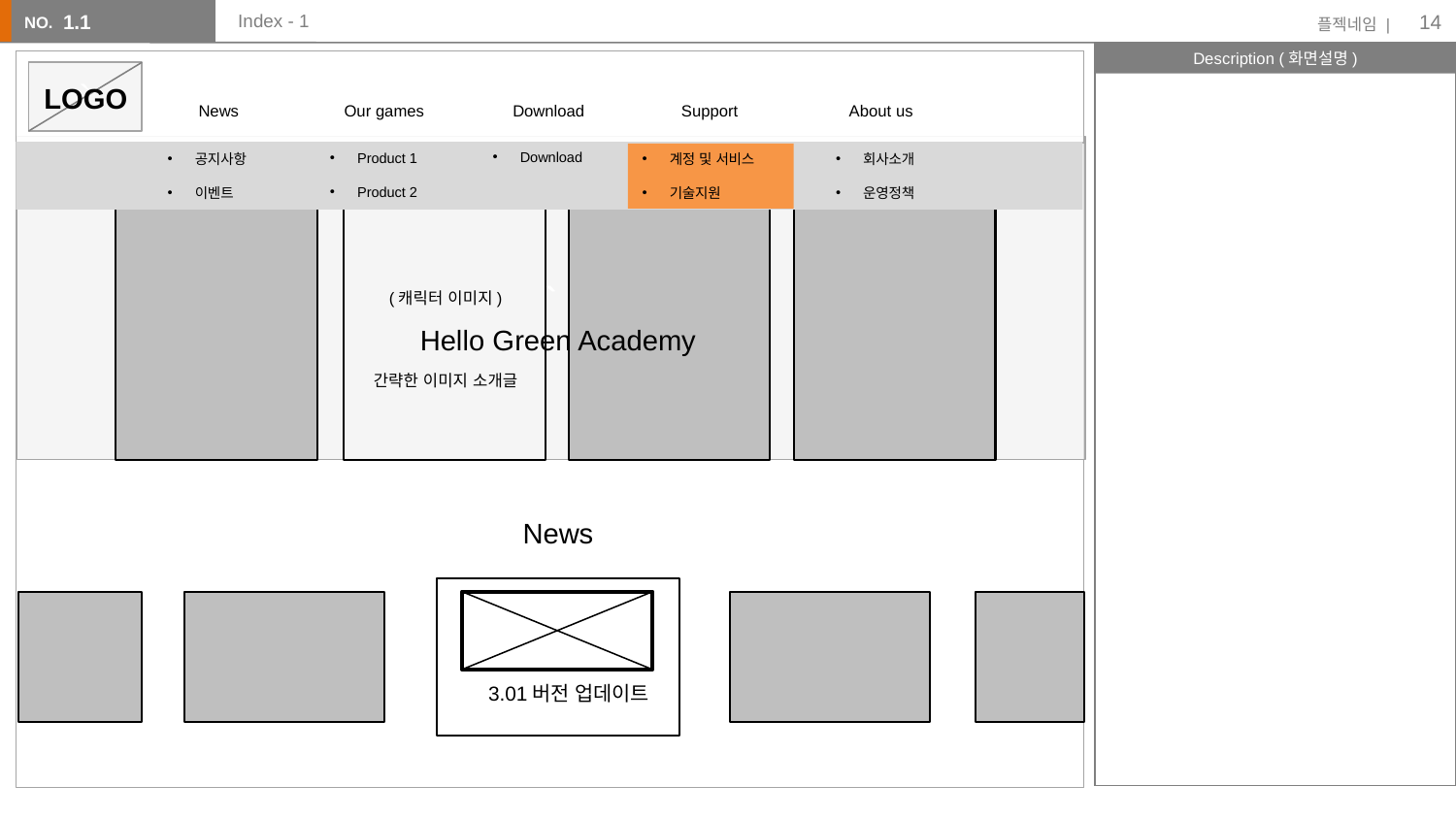

14
1.1
# Index - 1

`
`
LOGO
News 	Our games 	     Download 	          Support 	               About us
`
Download

Product 1

Product 2

공지사항

이벤트
계정 및 서비스

기술지원
회사소개

운영정책
(캐릭터 이미지)
Hello Green Academy
간략한 이미지 소개글
News

3.01버전 업데이트
공지사항